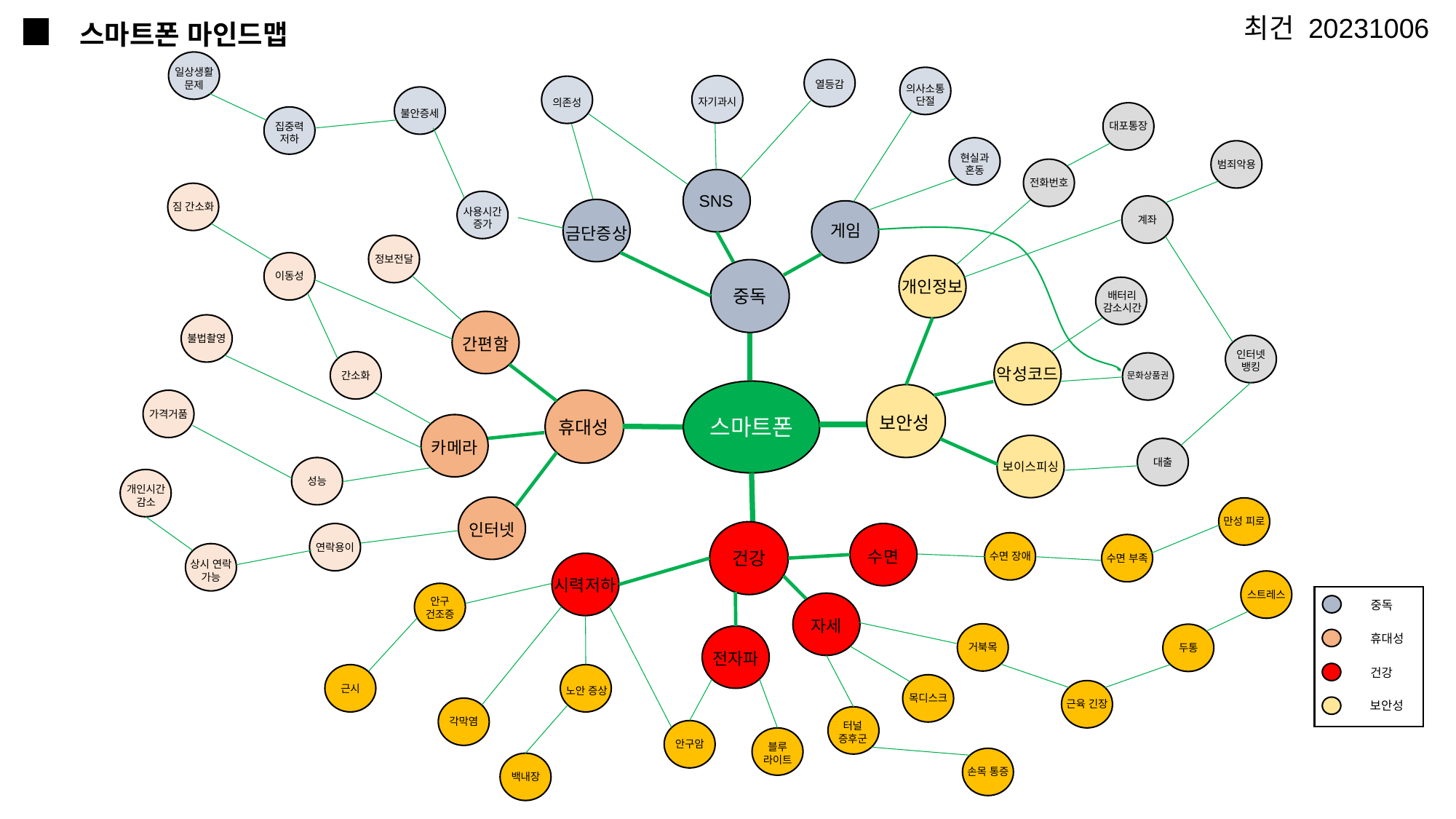

최건 20231006
스마트폰 마인드맵

일상생활
문제

열등감

의사소통
단절

자기과시

의존성

불안증세

대포통장

집중력
저하

현실과
혼동

범죄악용

전화번호

짐 간소화
SNS

사용시간
증가

계좌

게임
금단증상

정보전달

이동성

개인정보

배터리
감소시간
중독

간편함

불법촬영

인터넷
뱅킹

간소화

문화상품권
악성코드

스마트폰

가격거품

휴대성
보안성

카메라

대출
보이스피싱

성능

개인시간
감소

인터넷

만성 피로

연락용이

수면 장애

수면 부족
수면
건강

상시 연락
가능

시력저하

스트레스

안구
건조증

자세

거북목

두통

전자파

근시

노안 증상

목디스크

근육 긴장

각막염

터널
증후군

안구암

블루
라이트

손목 통증

백내장

중독

휴대성

건강

보안성